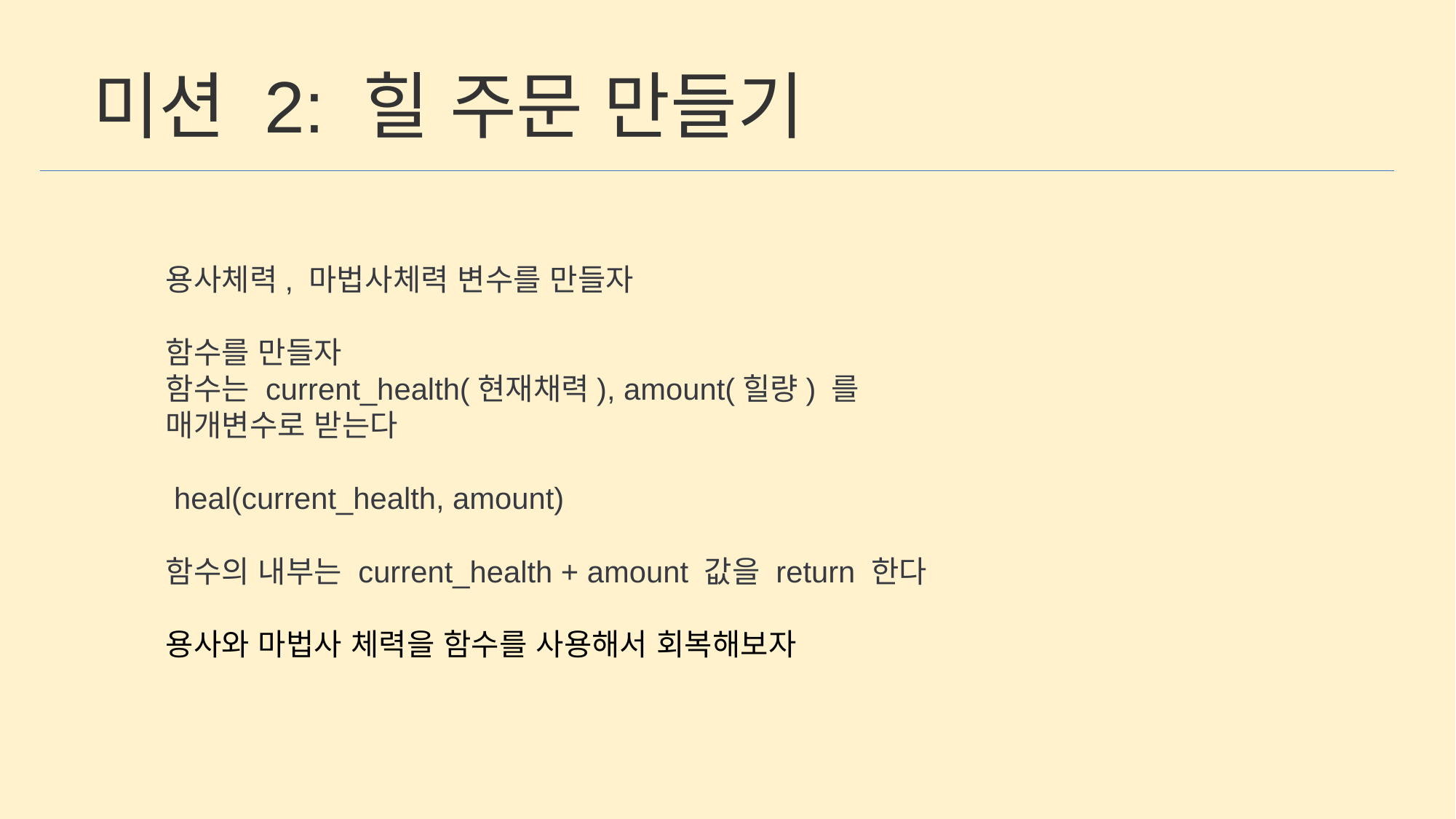

미션 2: 힐 주문 만들기
용사체력, 마법사체력 변수를 만들자

함수를 만들자
함수는 current_health(현재채력), amount(힐량) 를
매개변수로 받는다

 heal(current_health, amount)

함수의 내부는 current_health + amount 값을 return 한다

용사와 마법사 체력을 함수를 사용해서 회복해보자